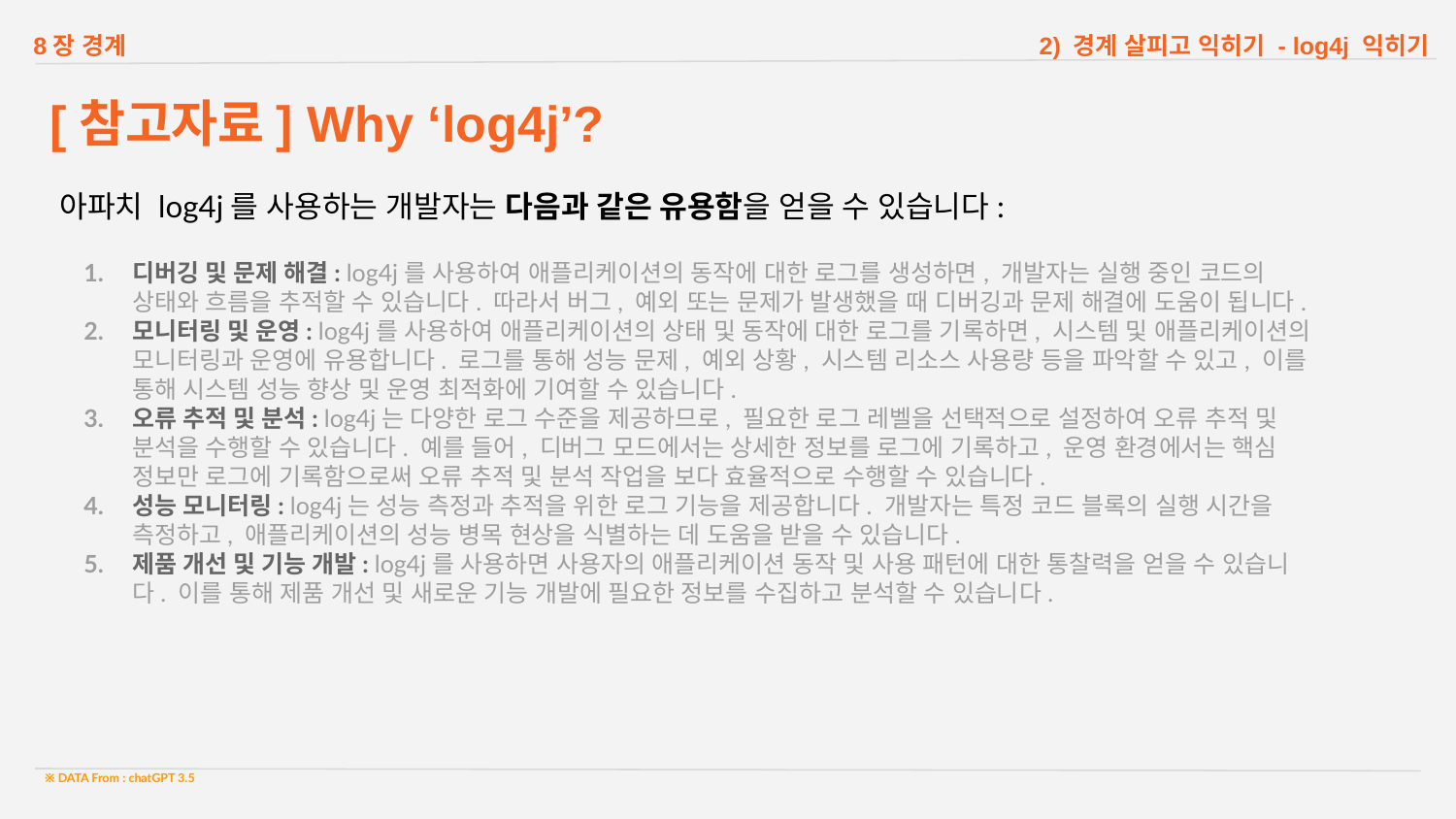

8장 경계
2) 경계 살피고 익히기 - log4j 익히기
[참고자료] Why ‘log4j’?
아파치 log4j를 사용하는 개발자는 다음과 같은 유용함을 얻을 수 있습니다:
디버깅 및 문제 해결: log4j를 사용하여 애플리케이션의 동작에 대한 로그를 생성하면, 개발자는 실행 중인 코드의 상태와 흐름을 추적할 수 있습니다. 따라서 버그, 예외 또는 문제가 발생했을 때 디버깅과 문제 해결에 도움이 됩니다.
모니터링 및 운영: log4j를 사용하여 애플리케이션의 상태 및 동작에 대한 로그를 기록하면, 시스템 및 애플리케이션의 모니터링과 운영에 유용합니다. 로그를 통해 성능 문제, 예외 상황, 시스템 리소스 사용량 등을 파악할 수 있고, 이를 통해 시스템 성능 향상 및 운영 최적화에 기여할 수 있습니다.
오류 추적 및 분석: log4j는 다양한 로그 수준을 제공하므로, 필요한 로그 레벨을 선택적으로 설정하여 오류 추적 및 분석을 수행할 수 있습니다. 예를 들어, 디버그 모드에서는 상세한 정보를 로그에 기록하고, 운영 환경에서는 핵심 정보만 로그에 기록함으로써 오류 추적 및 분석 작업을 보다 효율적으로 수행할 수 있습니다.
성능 모니터링: log4j는 성능 측정과 추적을 위한 로그 기능을 제공합니다. 개발자는 특정 코드 블록의 실행 시간을 측정하고, 애플리케이션의 성능 병목 현상을 식별하는 데 도움을 받을 수 있습니다.
제품 개선 및 기능 개발: log4j를 사용하면 사용자의 애플리케이션 동작 및 사용 패턴에 대한 통찰력을 얻을 수 있습니다. 이를 통해 제품 개선 및 새로운 기능 개발에 필요한 정보를 수집하고 분석할 수 있습니다.
※ DATA From : chatGPT 3.5